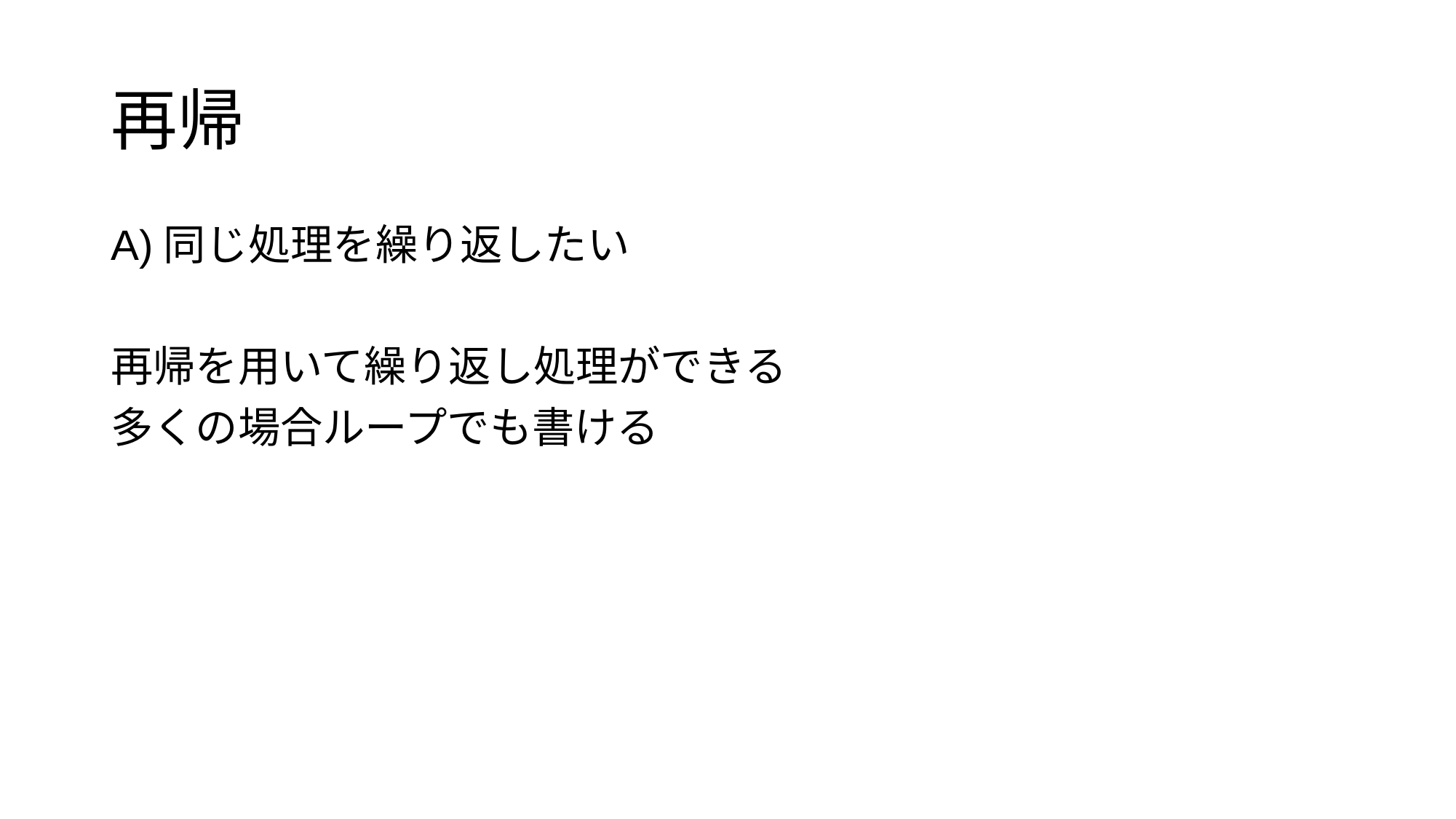

# 再帰
A)同じ処理を繰り返したい

再帰を用いて繰り返し処理ができる
多くの場合ループでも書ける